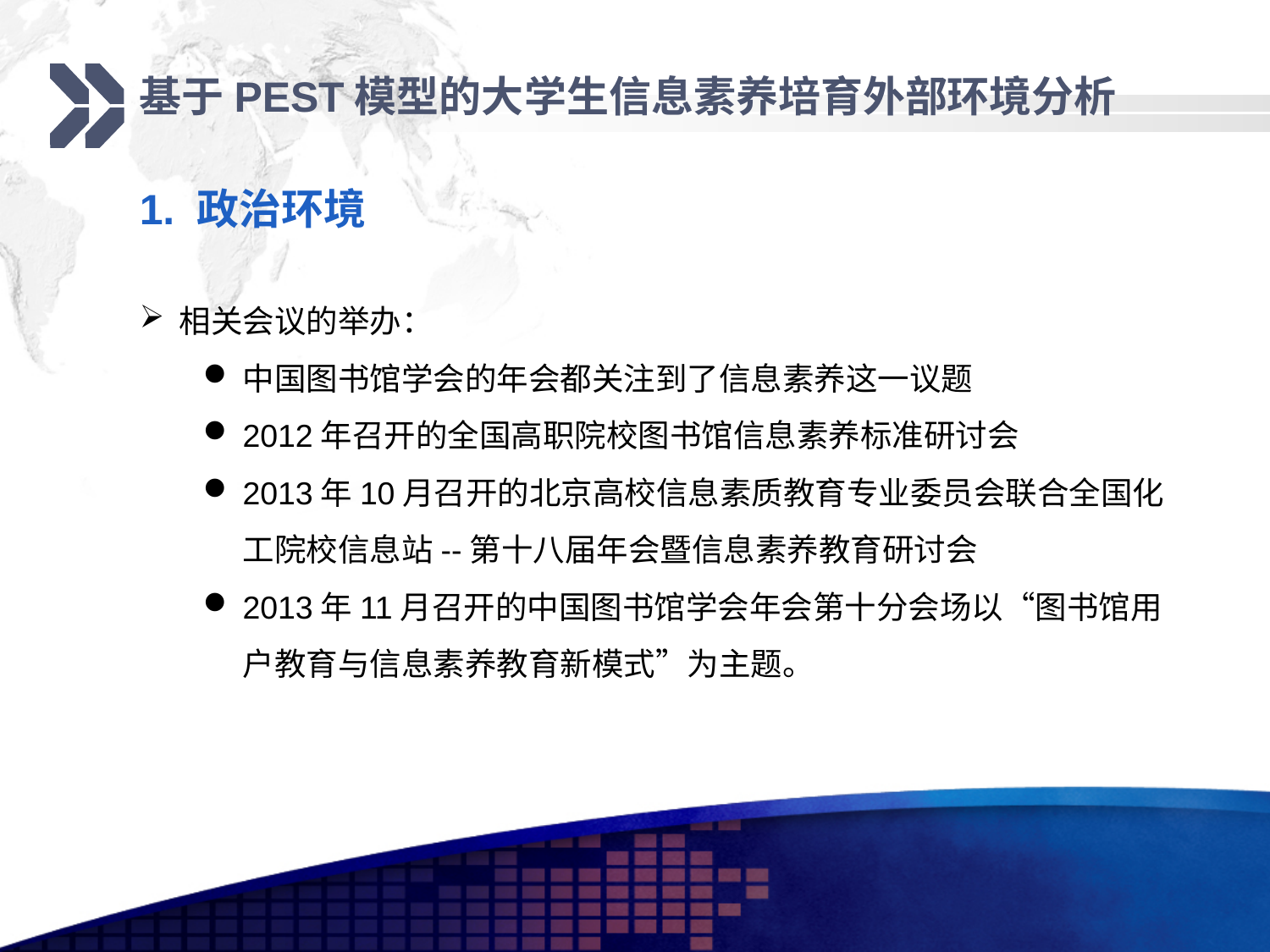

基于PEST模型的大学生信息素养培育外部环境分析
1. 政治环境
相关会议的举办：
中国图书馆学会的年会都关注到了信息素养这一议题
2012年召开的全国高职院校图书馆信息素养标准研讨会
2013年10月召开的北京高校信息素质教育专业委员会联合全国化工院校信息站--第十八届年会暨信息素养教育研讨会
2013年11月召开的中国图书馆学会年会第十分会场以“图书馆用户教育与信息素养教育新模式”为主题。